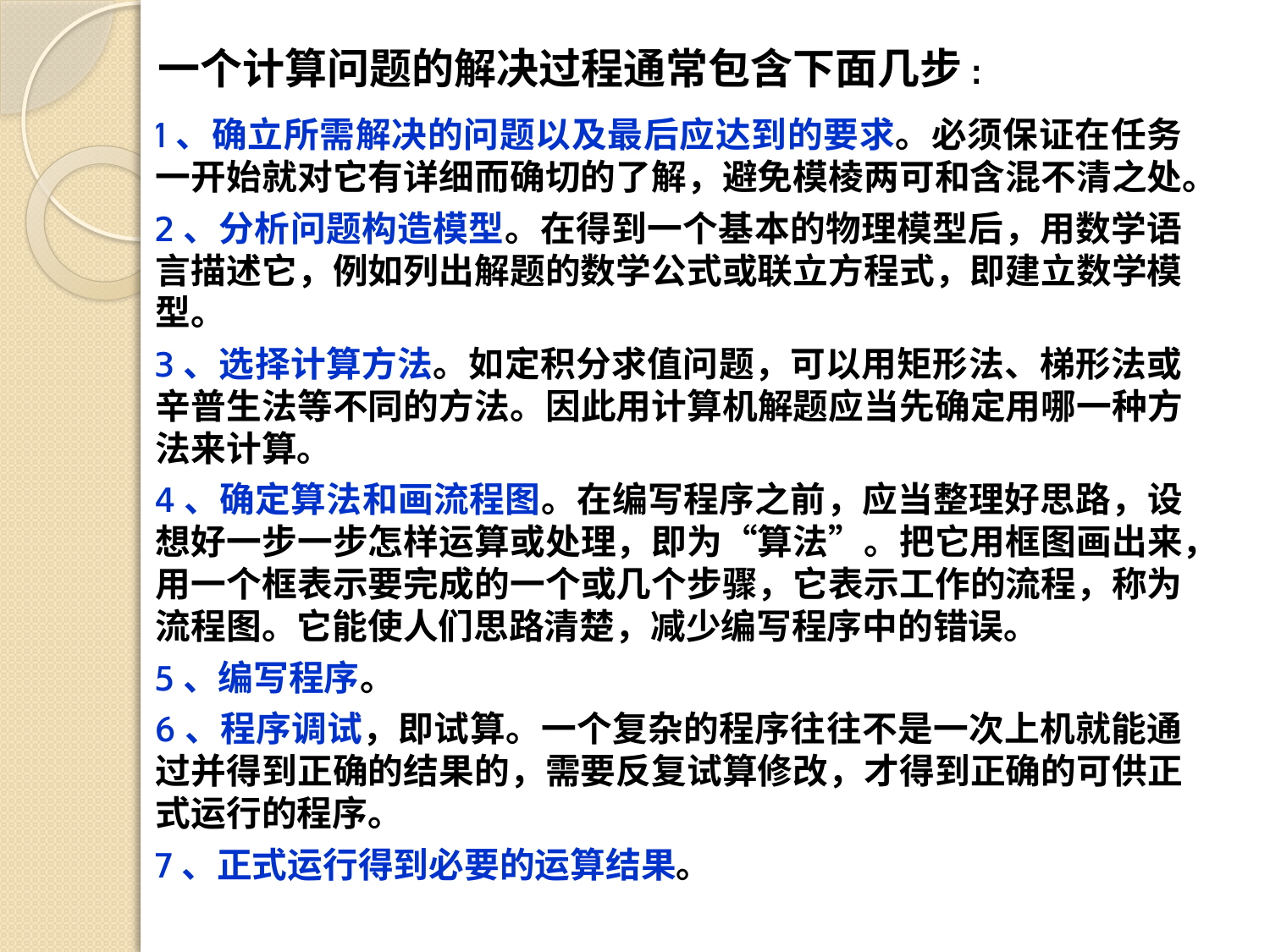

一个计算问题的解决过程通常包含下面几步:
1、确立所需解决的问题以及最后应达到的要求。必须保证在任务一开始就对它有详细而确切的了解，避免模棱两可和含混不清之处。
2、分析问题构造模型。在得到一个基本的物理模型后，用数学语言描述它，例如列出解题的数学公式或联立方程式，即建立数学模型。
3、选择计算方法。如定积分求值问题，可以用矩形法、梯形法或辛普生法等不同的方法。因此用计算机解题应当先确定用哪一种方法来计算。
4、确定算法和画流程图。在编写程序之前，应当整理好思路，设想好一步一步怎样运算或处理，即为“算法”。把它用框图画出来，用一个框表示要完成的一个或几个步骤，它表示工作的流程，称为流程图。它能使人们思路清楚，减少编写程序中的错误。
5、编写程序。
6、程序调试，即试算。一个复杂的程序往往不是一次上机就能通过并得到正确的结果的，需要反复试算修改，才得到正确的可供正式运行的程序。
7、正式运行得到必要的运算结果。